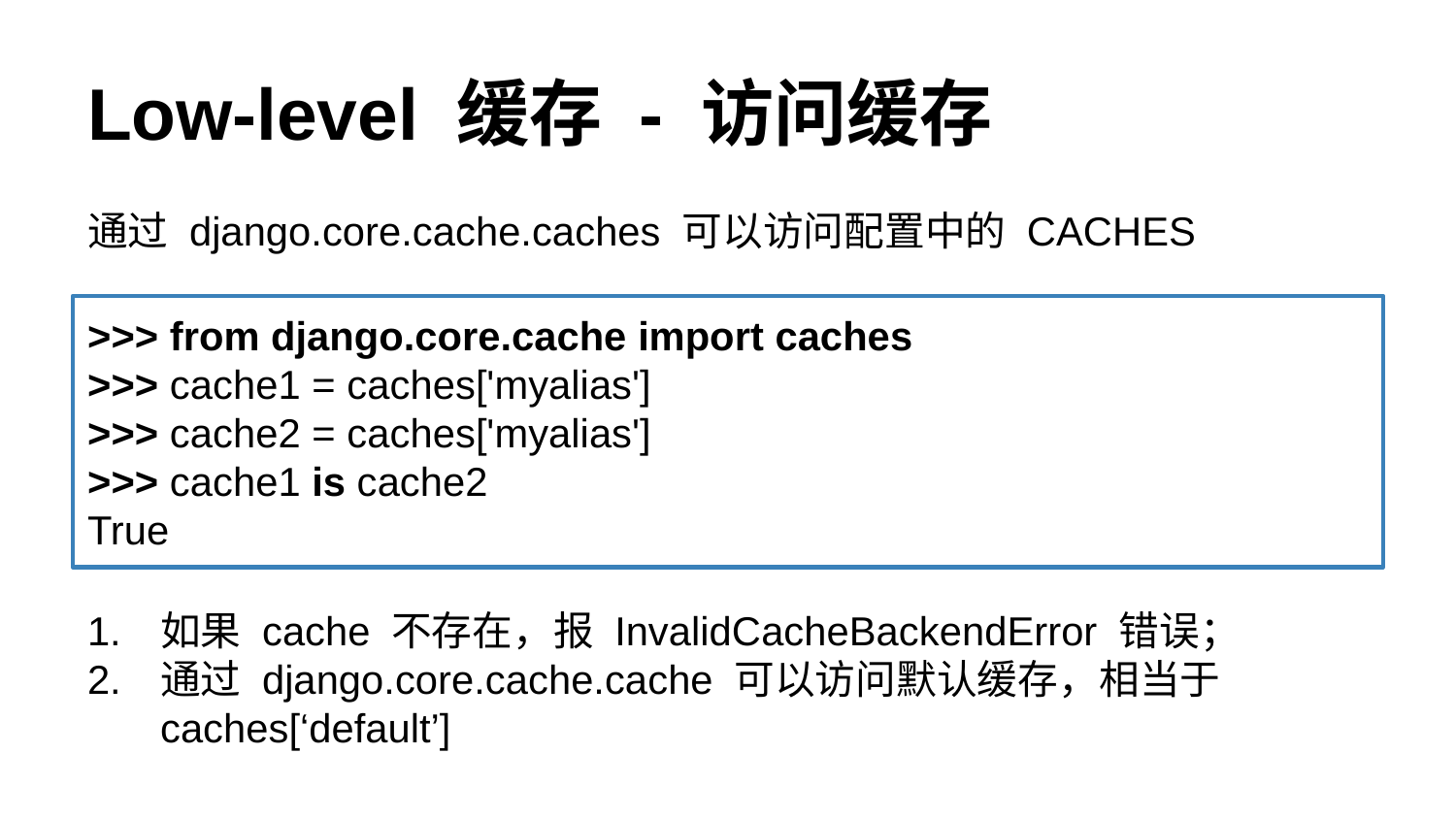

# Low-level 缓存 - 访问缓存
通过 django.core.cache.caches 可以访问配置中的 CACHES

>>> from django.core.cache import caches
>>> cache1 = caches['myalias']
>>> cache2 = caches['myalias']
>>> cache1 is cache2
True
如果 cache 不存在，报 InvalidCacheBackendError 错误；
通过 django.core.cache.cache 可以访问默认缓存，相当于 caches[‘default’]